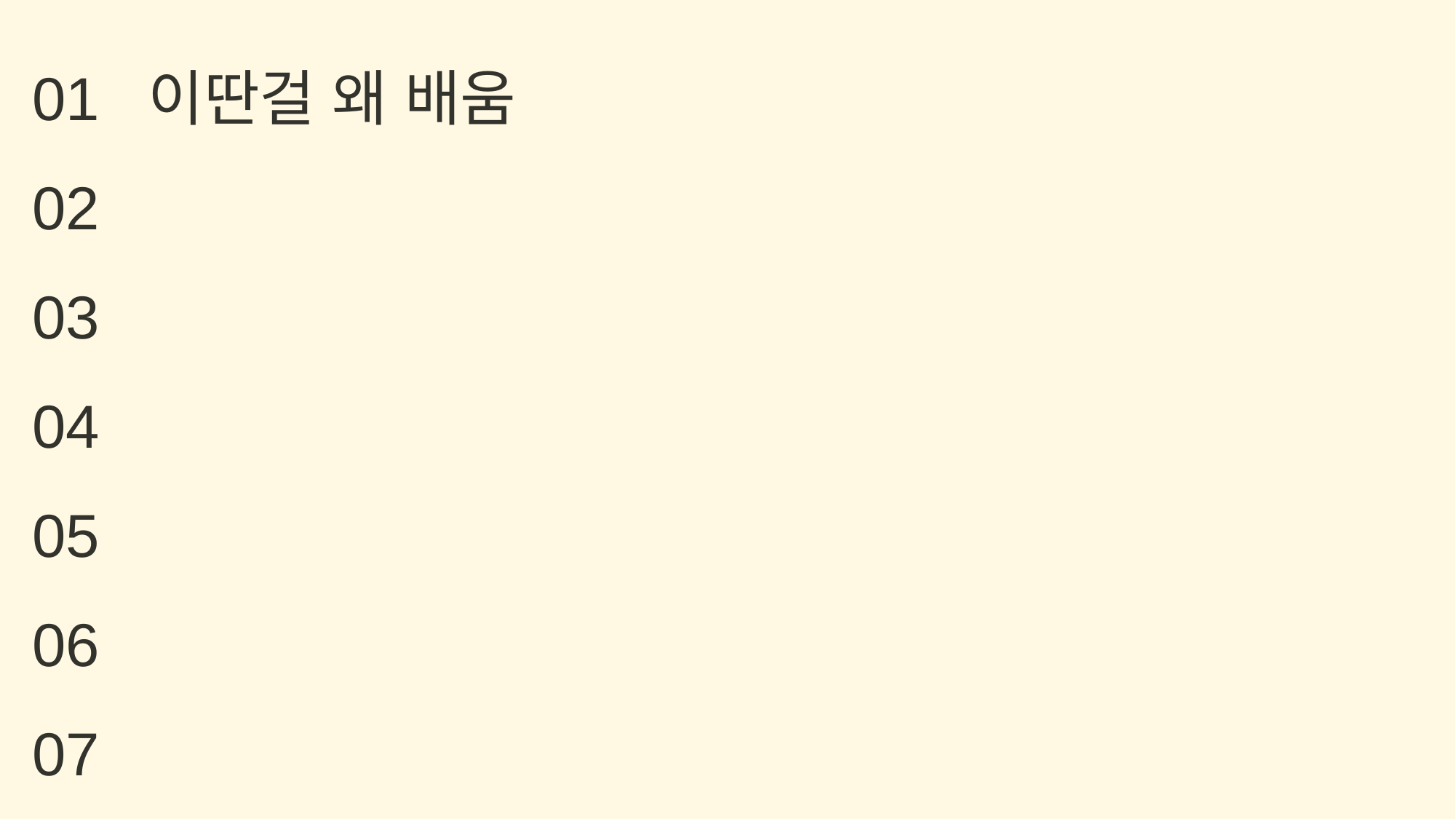

이딴걸 왜 배움
01
02
03
04
05
06
07